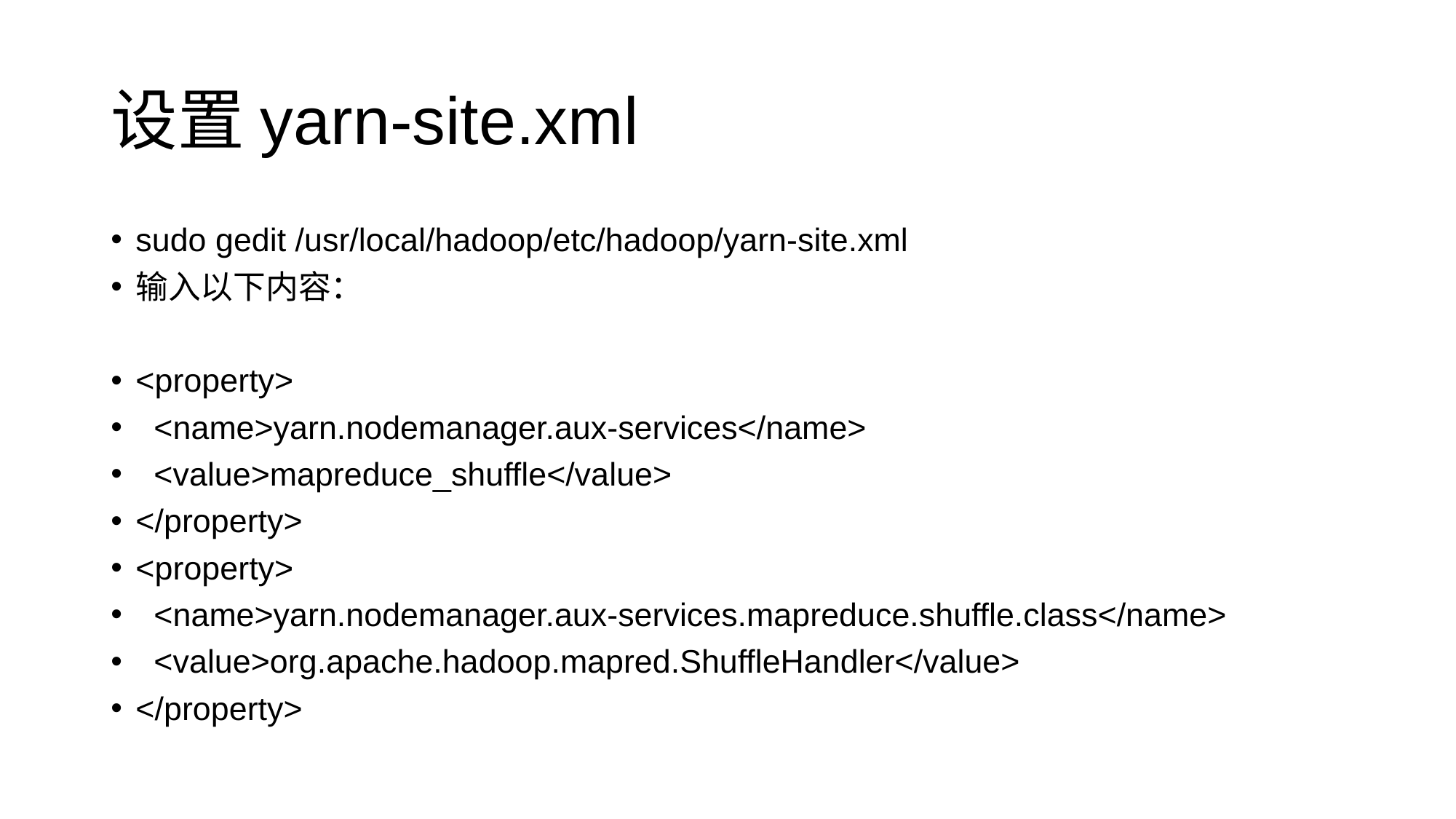

# 设置yarn-site.xml
sudo gedit /usr/local/hadoop/etc/hadoop/yarn-site.xml
输入以下内容：

<property>
  <name>yarn.nodemanager.aux-services</name>
  <value>mapreduce_shuffle</value>
</property>
<property>
  <name>yarn.nodemanager.aux-services.mapreduce.shuffle.class</name>
  <value>org.apache.hadoop.mapred.ShuffleHandler</value>
</property>